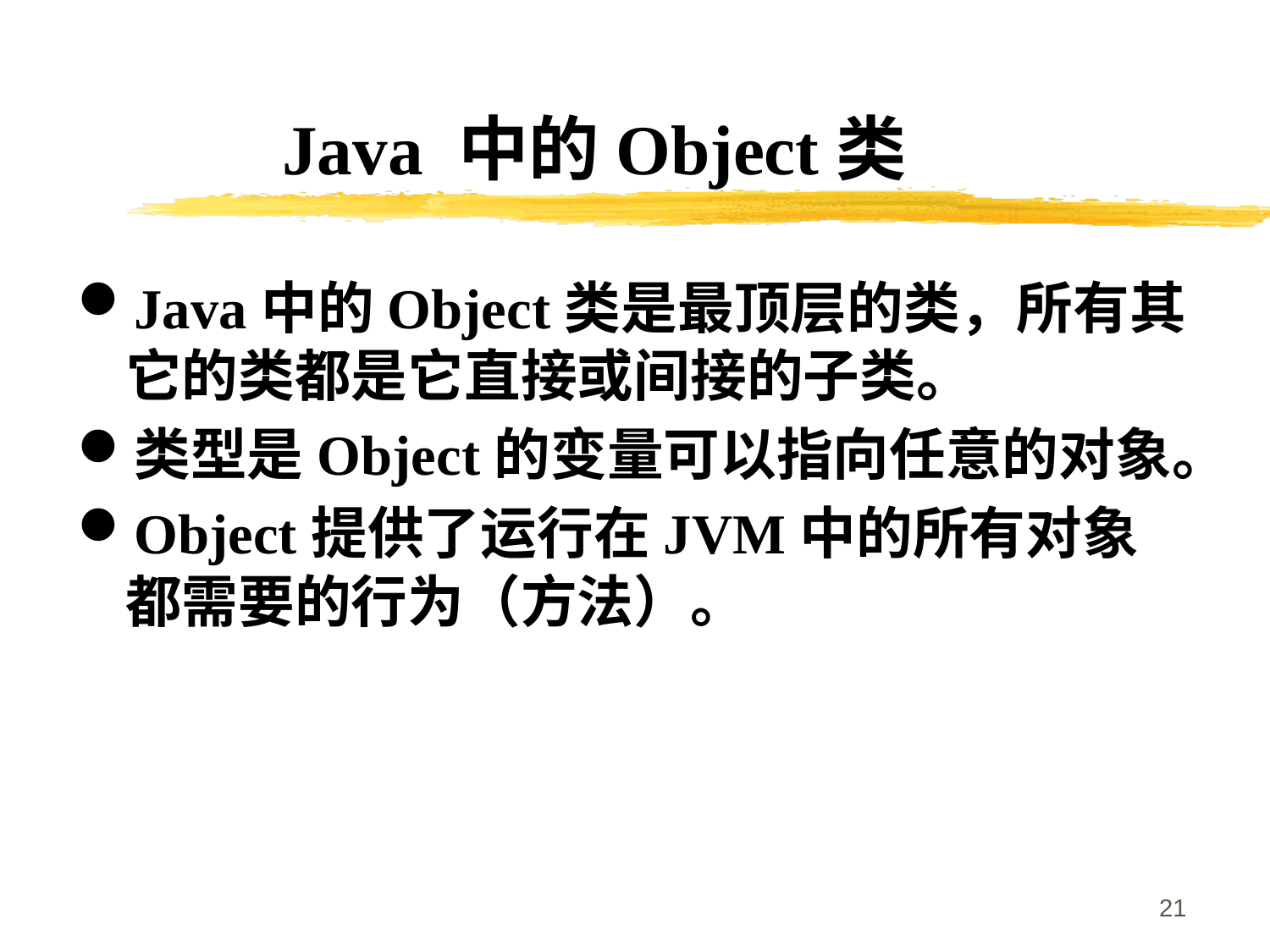

# Java 中的Object类
Java中的Object类是最顶层的类，所有其它的类都是它直接或间接的子类。
类型是Object的变量可以指向任意的对象。
Object提供了运行在JVM中的所有对象都需要的行为（方法）。
21